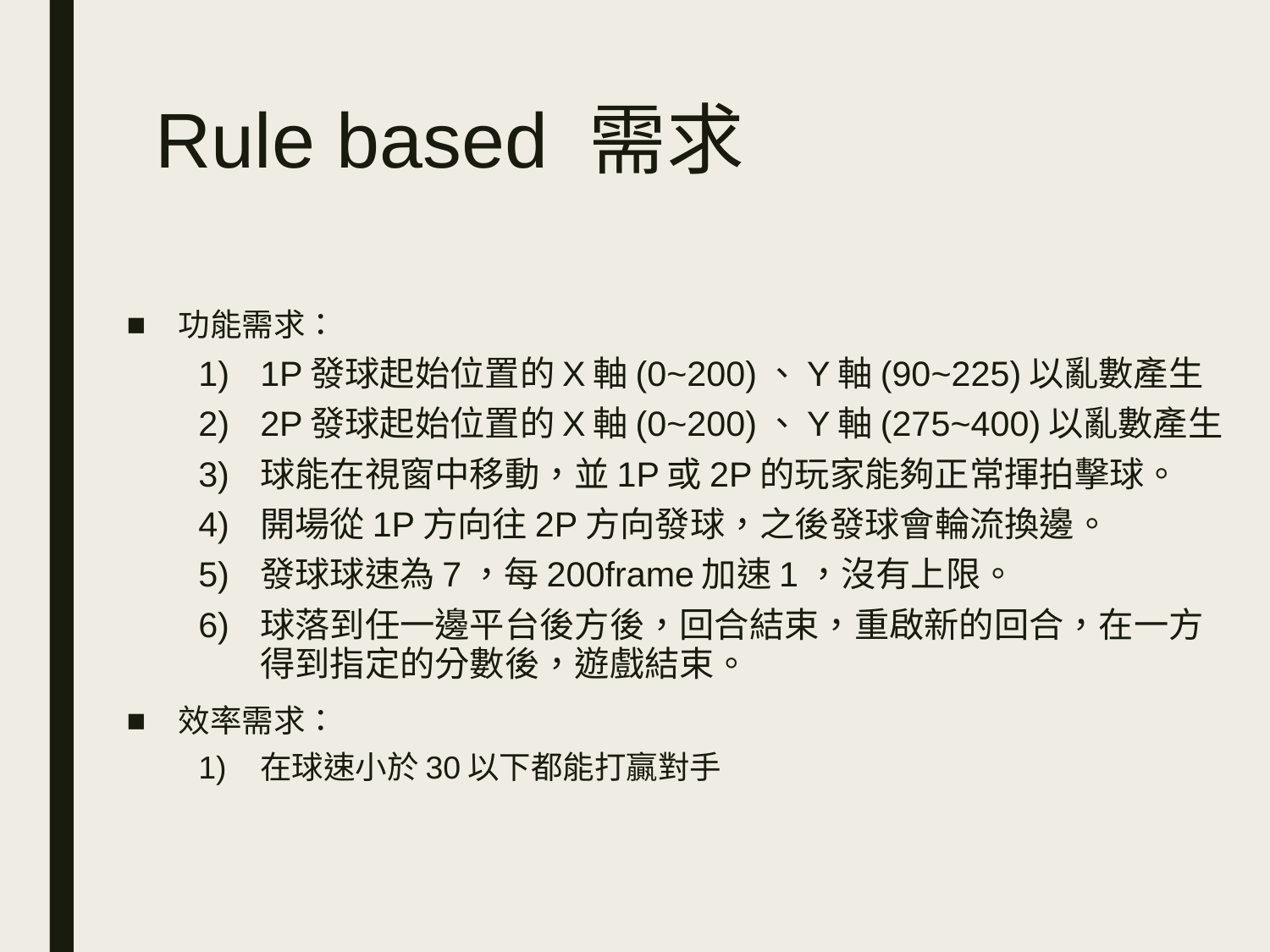

# Rule based 需求
功能需求：
1P發球起始位置的X軸(0~200)、Y軸(90~225)以亂數產生
2P發球起始位置的X軸(0~200)、Y軸(275~400)以亂數產生
球能在視窗中移動，並1P或2P的玩家能夠正常揮拍擊球。
開場從1P方向往2P方向發球，之後發球會輪流換邊。
發球球速為7，每200frame加速1，沒有上限。
球落到任一邊平台後方後，回合結束，重啟新的回合，在一方得到指定的分數後，遊戲結束。
效率需求：
在球速小於30以下都能打贏對手